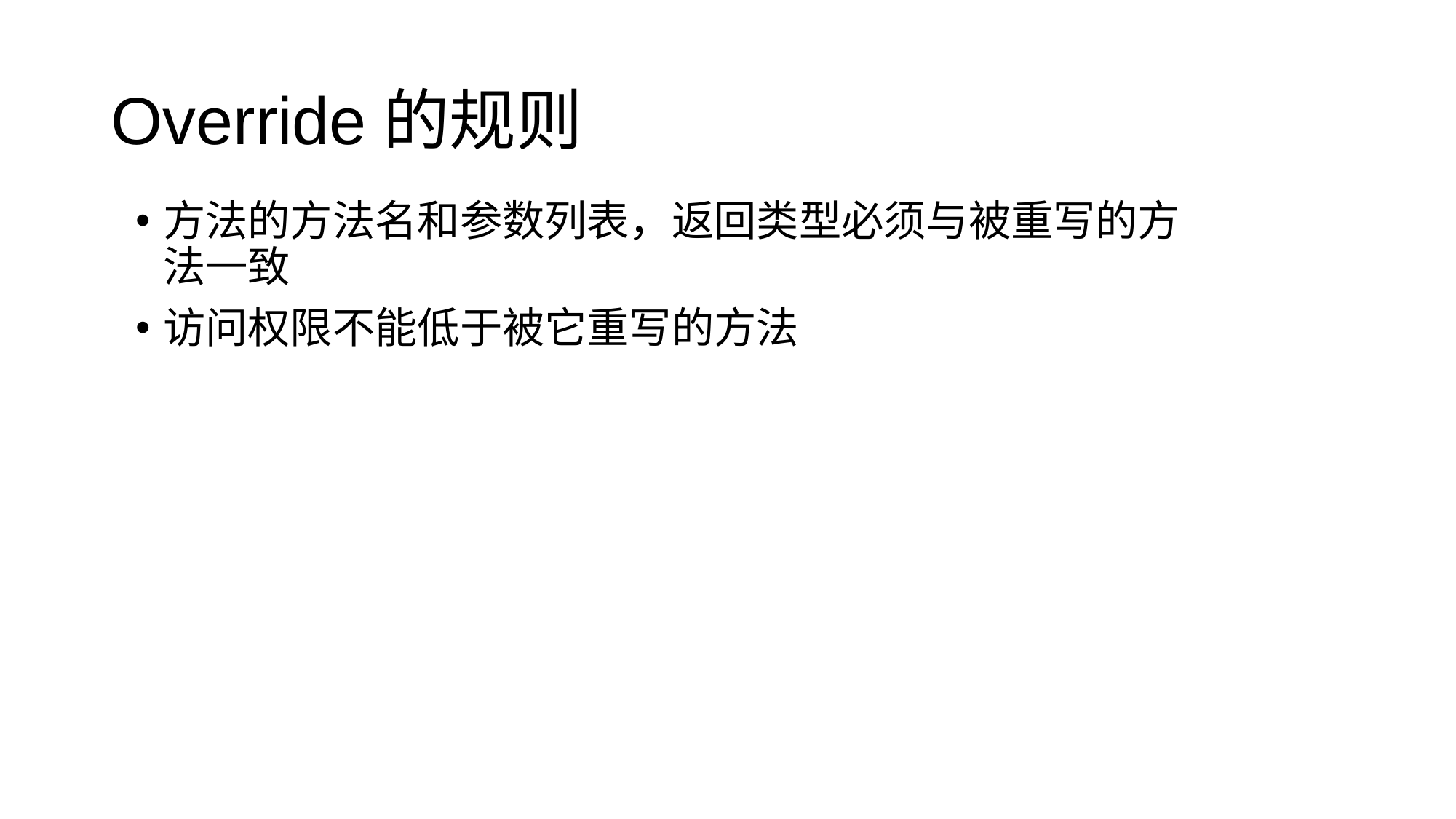

# Override的规则
方法的方法名和参数列表，返回类型必须与被重写的方法一致
访问权限不能低于被它重写的方法